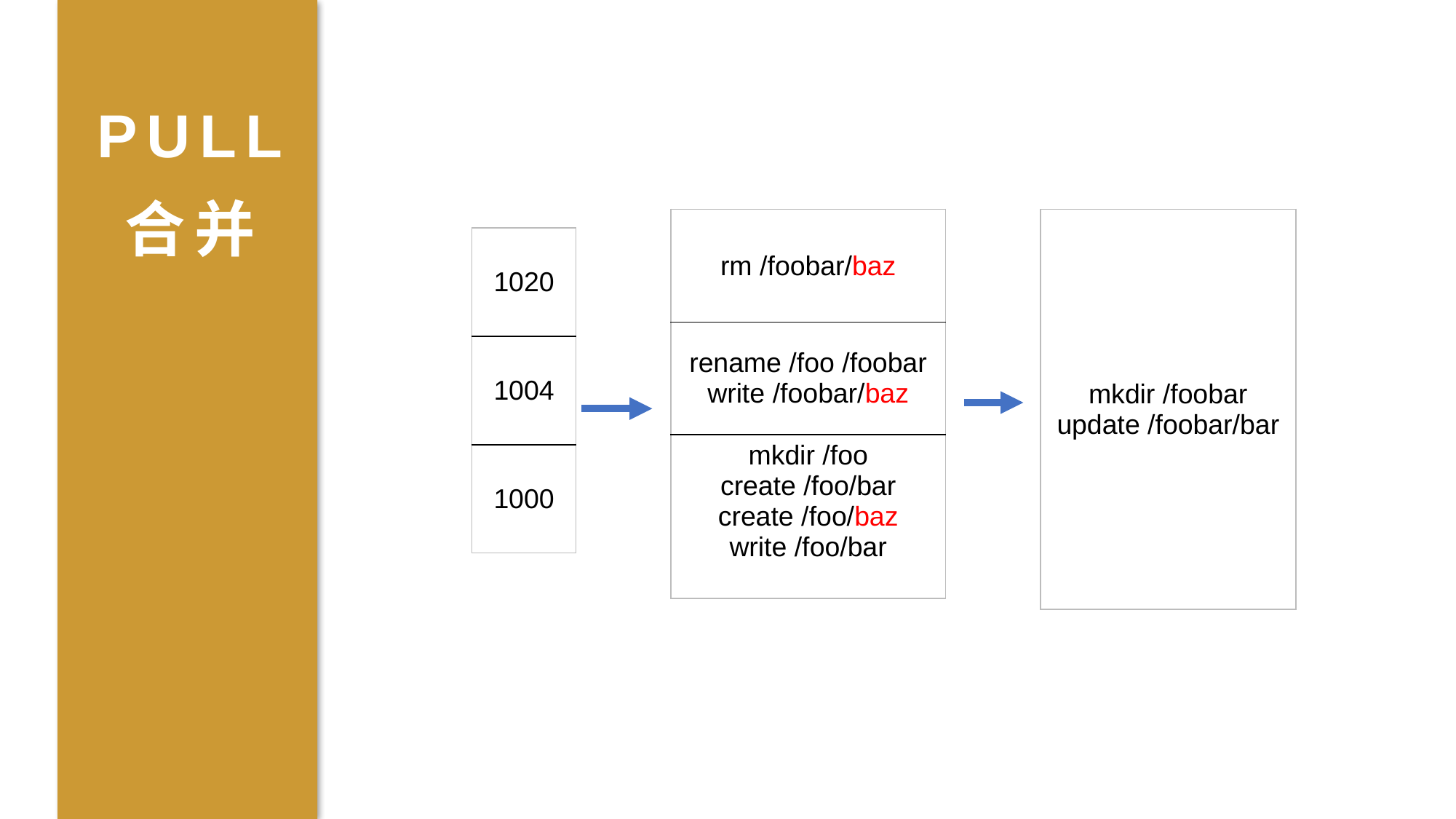

PULL
合并
| rm /foobar/baz |
| --- |
| rename /foo /foobar write /foobar/baz |
| mkdir /foo create /foo/bar create /foo/baz write /foo/bar |
| mkdir /foobar update /foobar/bar |
| --- |
| 1020 |
| --- |
| 1004 |
| 1000 |